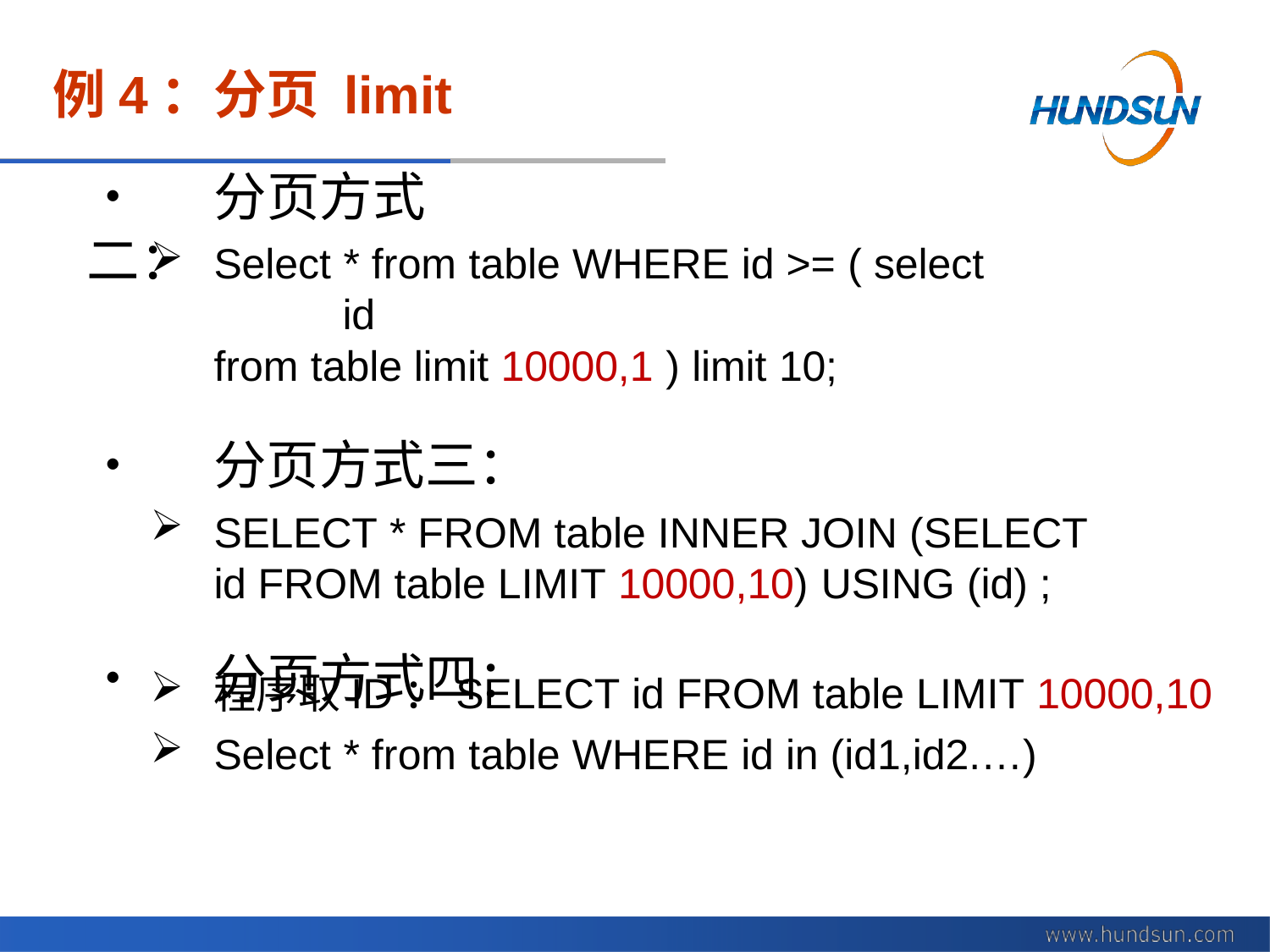

例4：分页 limit
•	分页方式二：
Select * from table WHERE id >= ( select	id
from table limit 10000,1 ) limit 10;

•	分页方式三：
SELECT * FROM table INNER JOIN (SELECT id FROM table LIMIT 10000,10) USING (id) ;
•	分页方式四：
程序取ID：SELECT id FROM table LIMIT 10000,10
Select * from table WHERE id in (id1,id2.…)